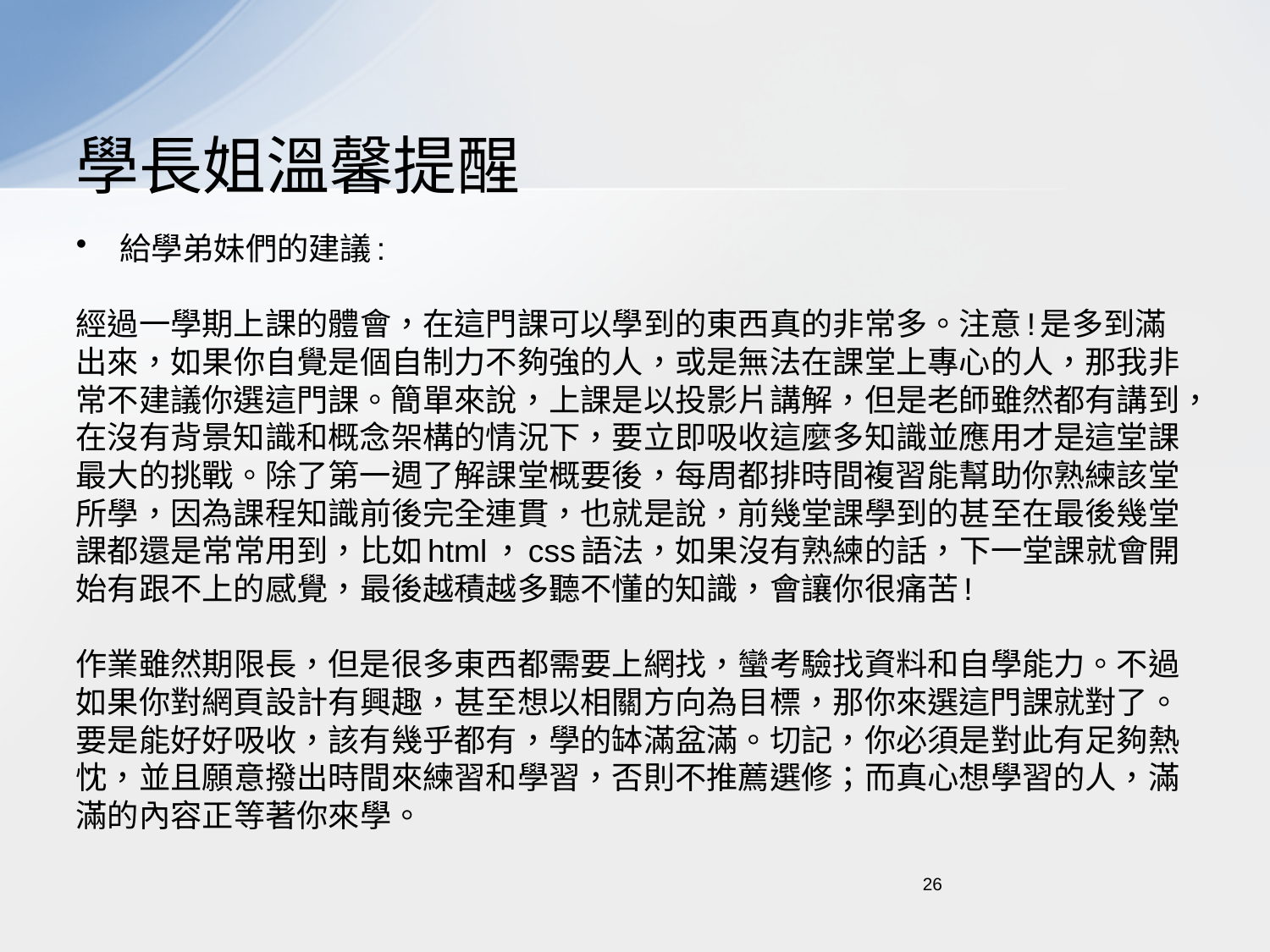

# 學長姐溫馨提醒
給學弟妹們的建議:

經過一學期上課的體會，在這門課可以學到的東西真的非常多。注意!是多到滿出來，如果你自覺是個自制力不夠強的人，或是無法在課堂上專心的人，那我非常不建議你選這門課。簡單來說，上課是以投影片講解，但是老師雖然都有講到，在沒有背景知識和概念架構的情況下，要立即吸收這麼多知識並應用才是這堂課最大的挑戰。除了第一週了解課堂概要後，每周都排時間複習能幫助你熟練該堂所學，因為課程知識前後完全連貫，也就是說，前幾堂課學到的甚至在最後幾堂
課都還是常常用到，比如html，css語法，如果沒有熟練的話，下一堂課就會開始有跟不上的感覺，最後越積越多聽不懂的知識，會讓你很痛苦!

作業雖然期限長，但是很多東西都需要上網找，蠻考驗找資料和自學能力。不過如果你對網頁設計有興趣，甚至想以相關方向為目標，那你來選這門課就對了。要是能好好吸收，該有幾乎都有，學的缽滿盆滿。切記，你必須是對此有足夠熱忱，並且願意撥出時間來練習和學習，否則不推薦選修；而真心想學習的人，滿滿的內容正等著你來學。
26